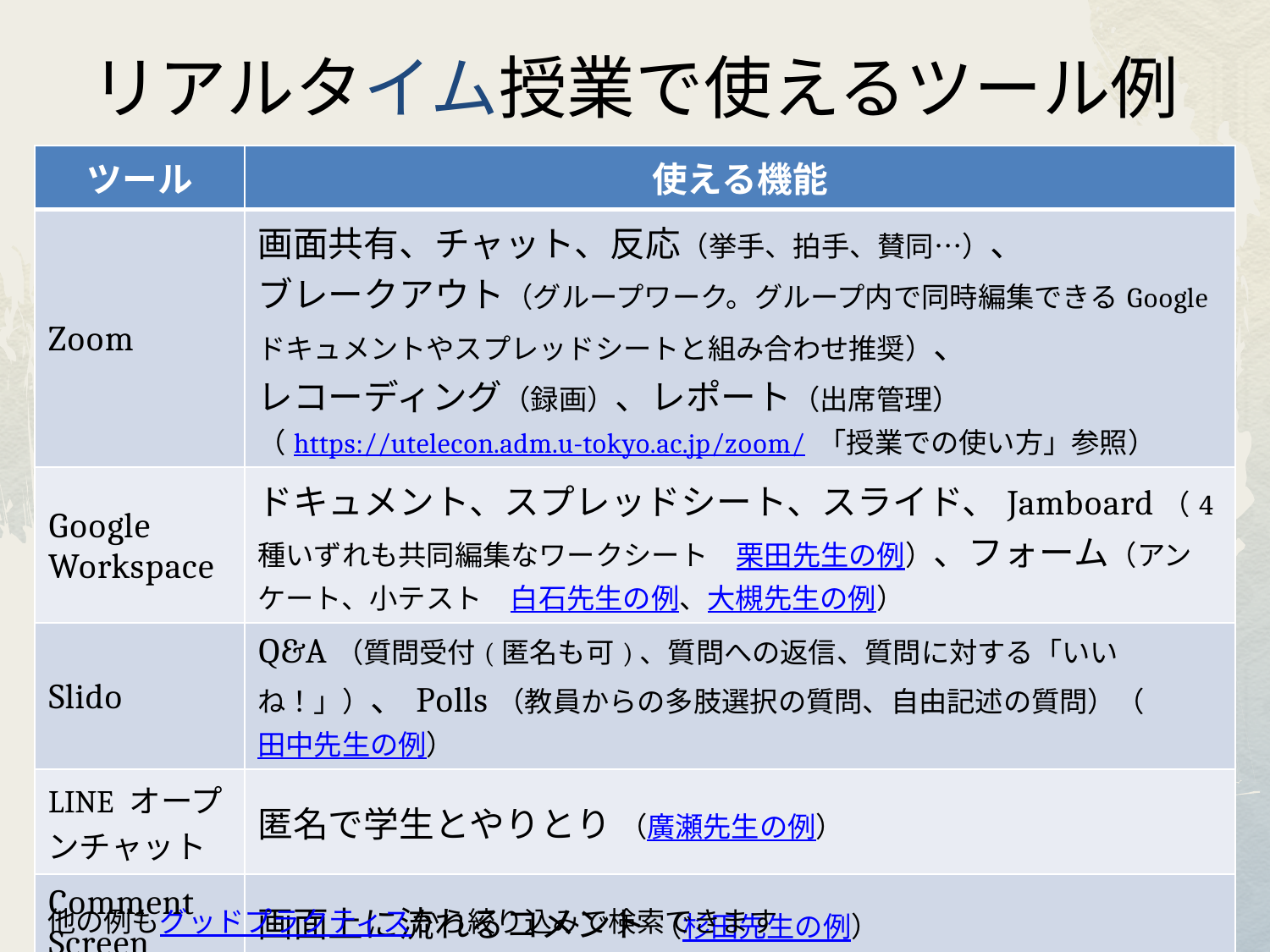

# リアルタイム授業で使えるツール例
| ツール | 使える機能 |
| --- | --- |
| Zoom | 画面共有、チャット、反応（挙手、拍手、賛同…）、 ブレークアウト（グループワーク。グループ内で同時編集できるGoogle ドキュメントやスプレッドシートと組み合わせ推奨）、 レコーディング（録画）、レポート（出席管理） （https://utelecon.adm.u-tokyo.ac.jp/zoom/ 「授業での使い方」参照） |
| Google Workspace | ドキュメント、スプレッドシート、スライド、Jamboard（4種いずれも共同編集なワークシート　栗田先生の例）、フォーム（アンケート、小テスト　白石先生の例、大槻先生の例） |
| Slido | Q&A（質問受付(匿名も可)、質問への返信、質問に対する「いいね！」）、Polls（教員からの多肢選択の質問、自由記述の質問）（田中先生の例） |
| LINE オープンチャット | 匿名で学生とやりとり （廣瀬先生の例） |
| Comment Screen | 画面上に流れるコメント （杉田先生の例） |
| Good Notes | タブレットを用いた板書 （白石先生の例、齊藤先生の例） |
12
他の例もグッドプラクティスから絞り込みで検索できます